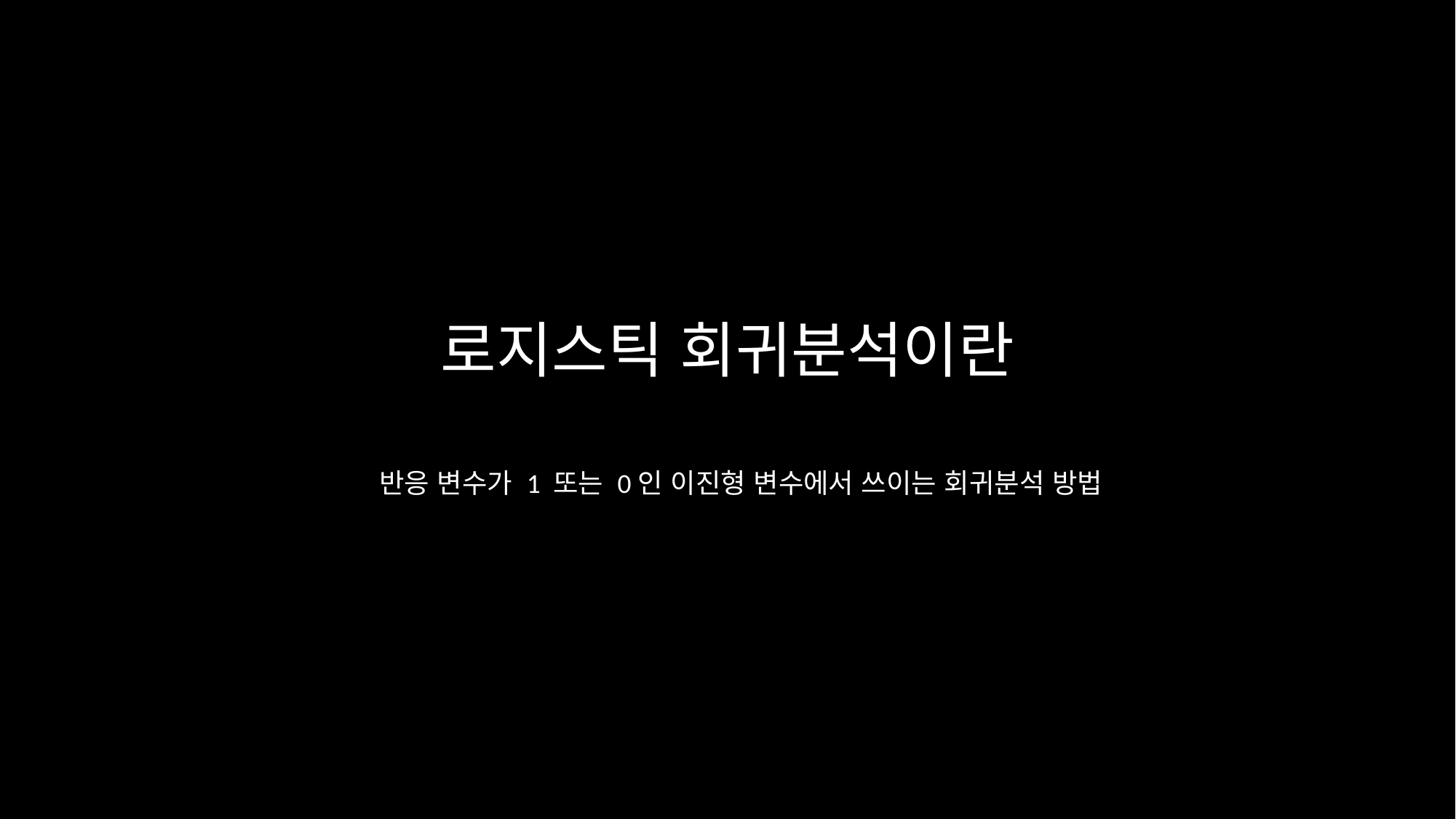

로지스틱 회귀분석이란

반응 변수가 1 또는 0인 이진형 변수에서 쓰이는 회귀분석 방법